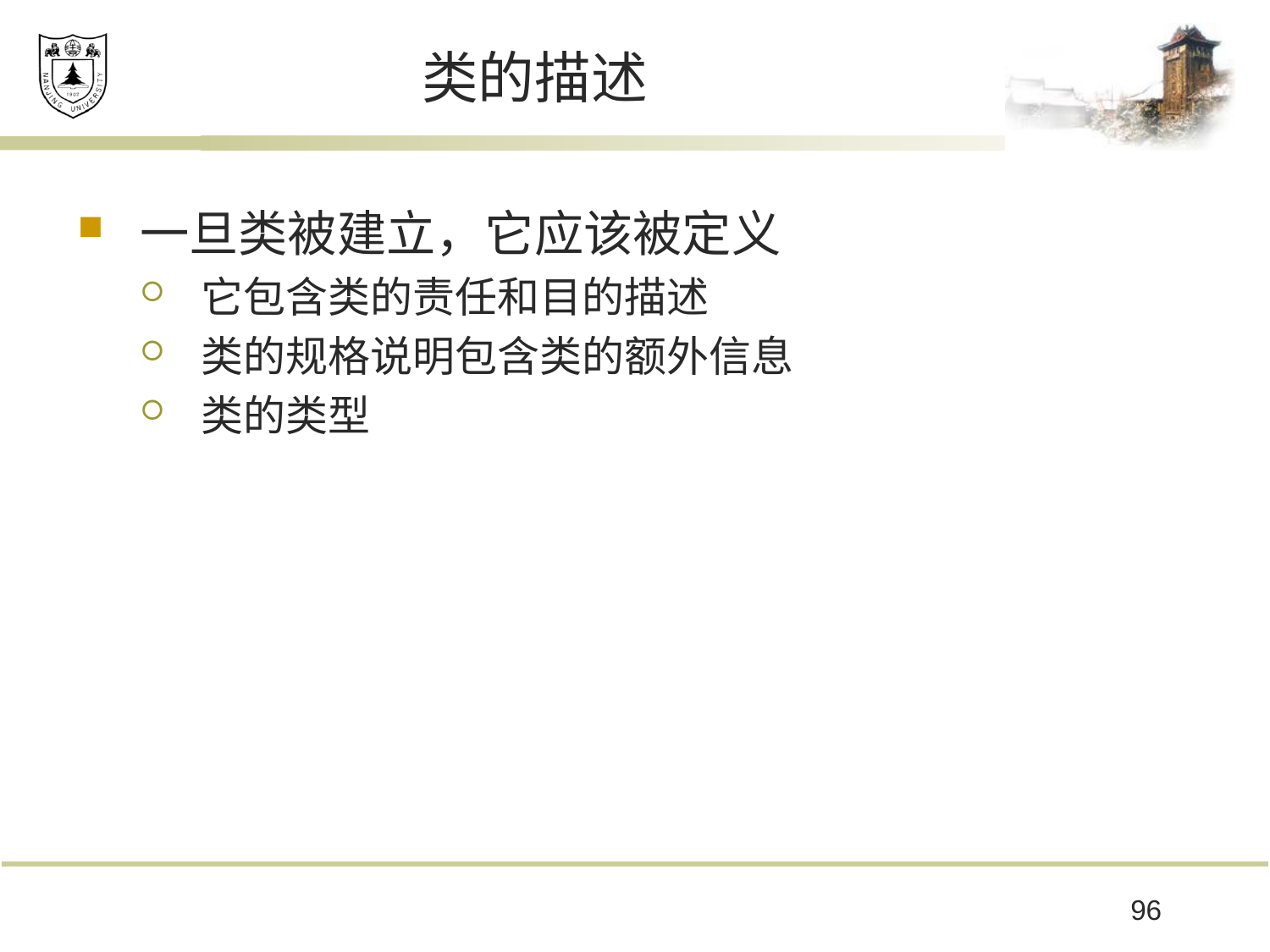

# 类的描述
一旦类被建立，它应该被定义
它包含类的责任和目的描述
类的规格说明包含类的额外信息
类的类型

96